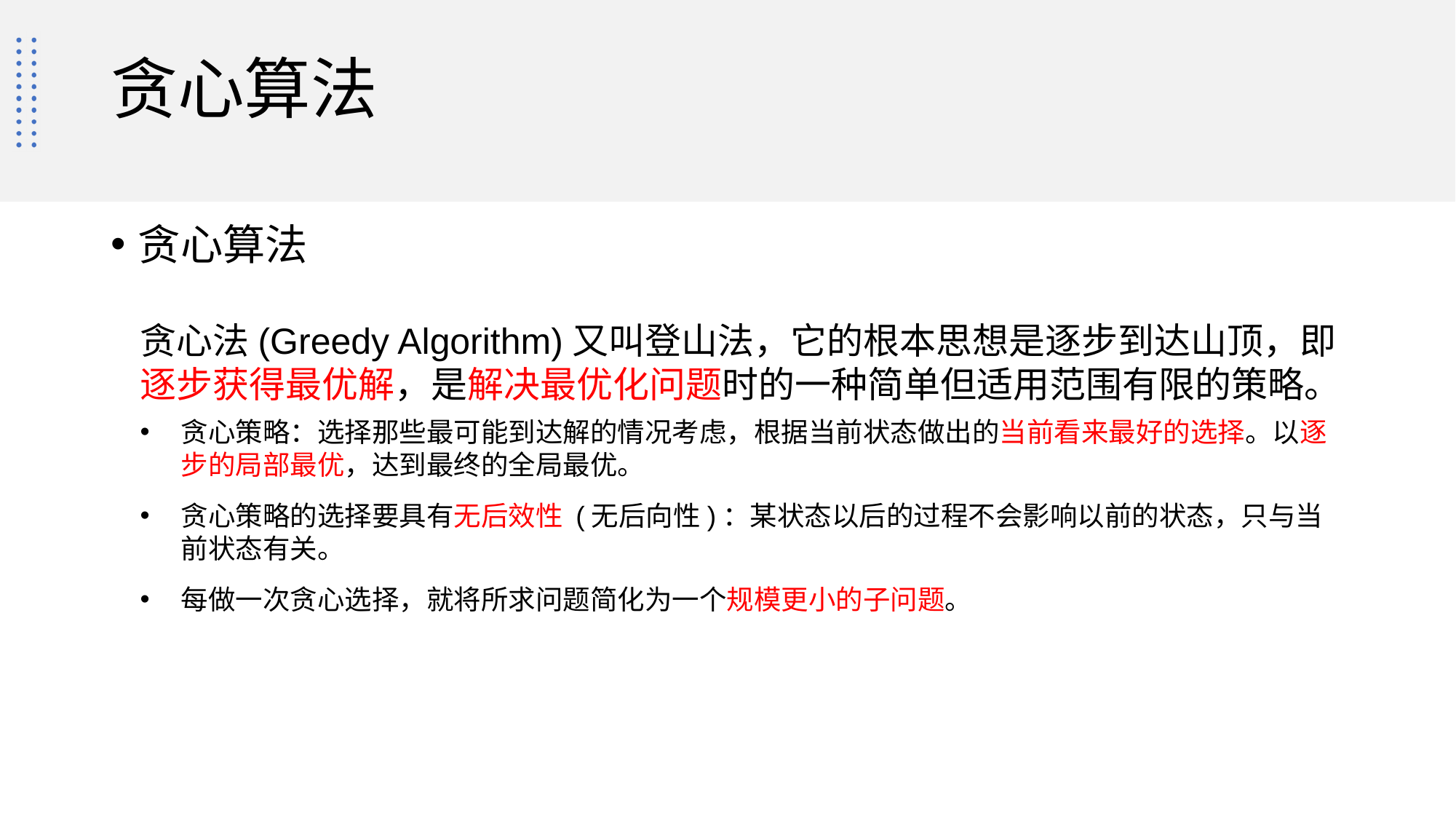

# 贪心算法
贪心算法
贪心法(Greedy Algorithm)又叫登山法，它的根本思想是逐步到达山顶，即逐步获得最优解，是解决最优化问题时的一种简单但适用范围有限的策略。
贪心策略：选择那些最可能到达解的情况考虑，根据当前状态做出的当前看来最好的选择。以逐步的局部最优，达到最终的全局最优。
贪心策略的选择要具有无后效性 (无后向性)：某状态以后的过程不会影响以前的状态，只与当前状态有关。
每做一次贪心选择，就将所求问题简化为一个规模更小的子问题。